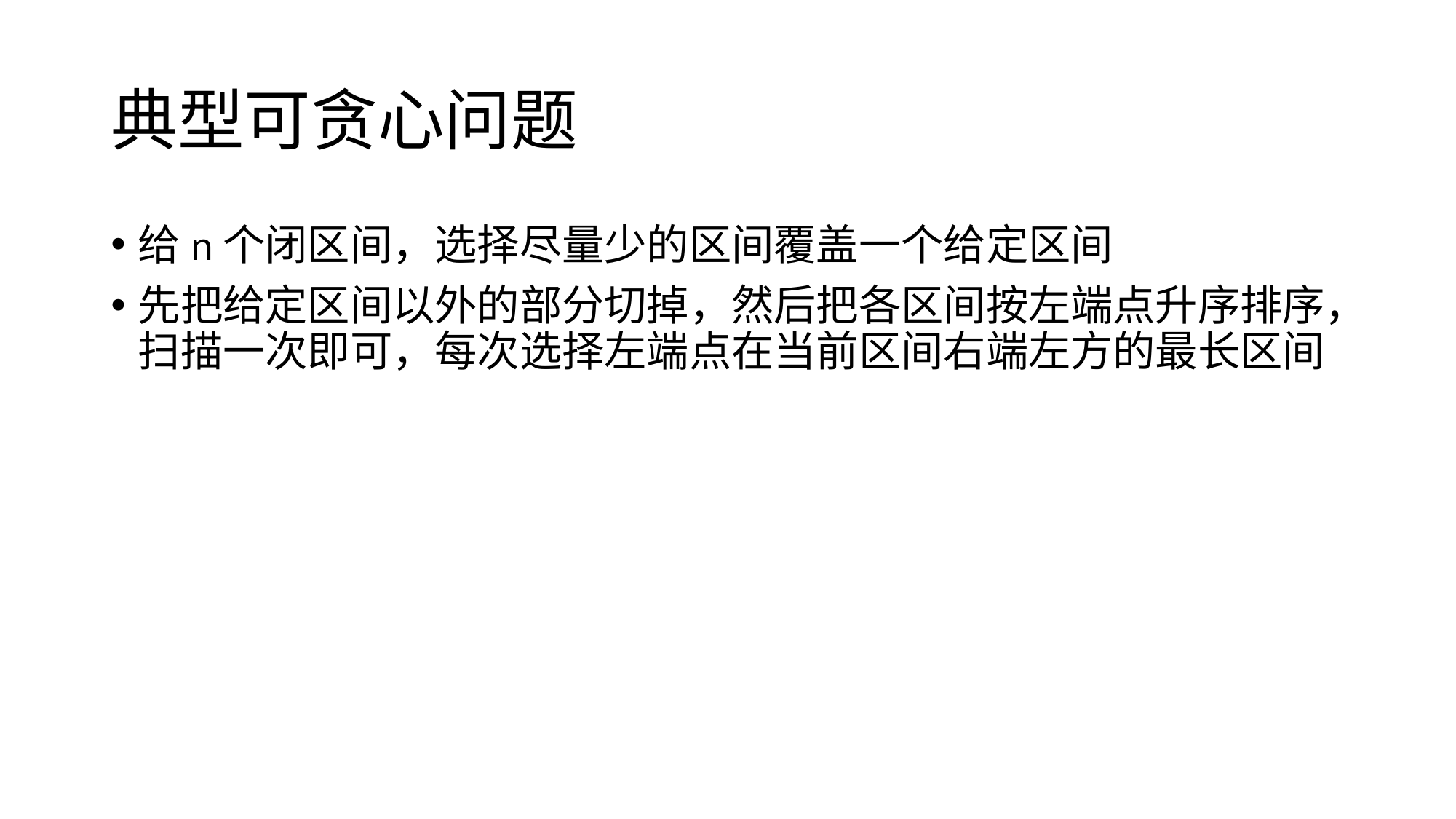

# 典型可贪心问题
给n个闭区间，选择尽量少的区间覆盖一个给定区间
先把给定区间以外的部分切掉，然后把各区间按左端点升序排序，扫描一次即可，每次选择左端点在当前区间右端左方的最长区间